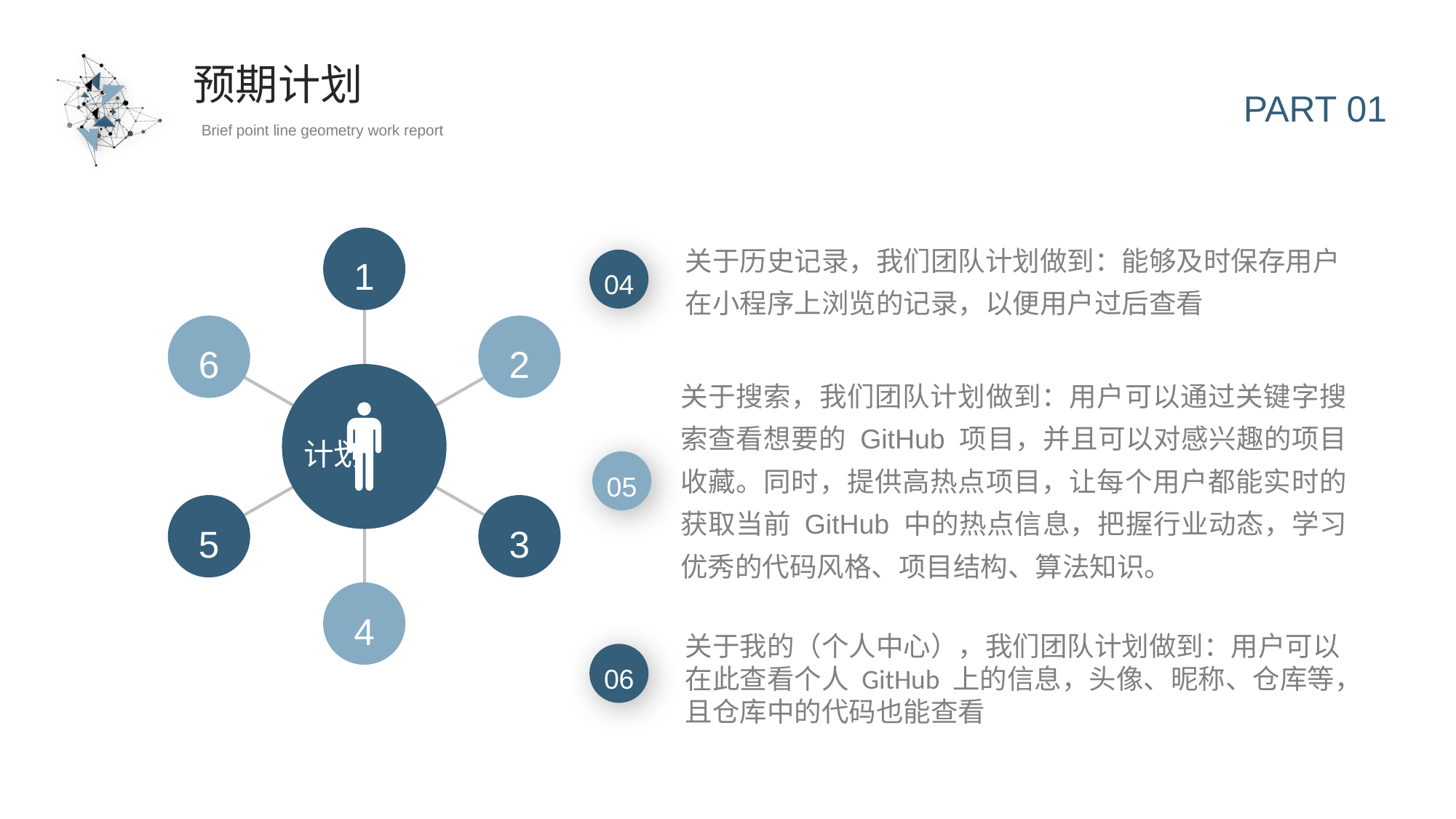

预期计划
1
2
6
5
3
4

关于历史记录，我们团队计划做到：能够及时保存用户在小程序上浏览的记录，以便用户过后查看
04
关于搜索，我们团队计划做到：用户可以通过关键字搜索查看想要的 GitHub 项目，并且可以对感兴趣的项目收藏。同时，提供高热点项目，让每个用户都能实时的获取当前 GitHub 中的热点信息，把握行业动态，学习优秀的代码风格、项目结构、算法知识。
计划
05
关于我的（个人中心），我们团队计划做到：用户可以在此查看个人 GitHub 上的信息，头像、昵称、仓库等，且仓库中的代码也能查看
06